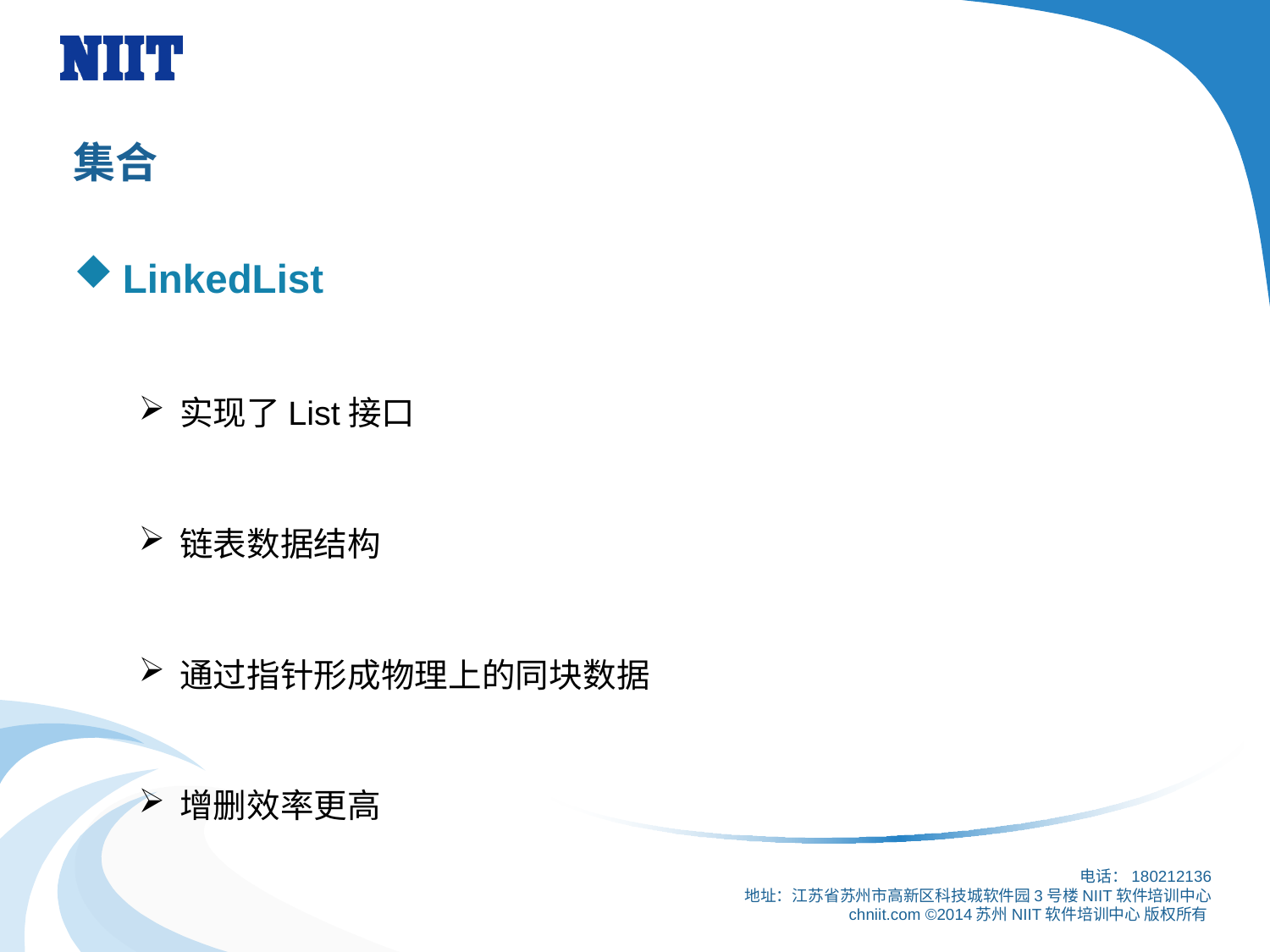

# 集合
LinkedList

实现了List接口

链表数据结构

通过指针形成物理上的同块数据

增删效率更高